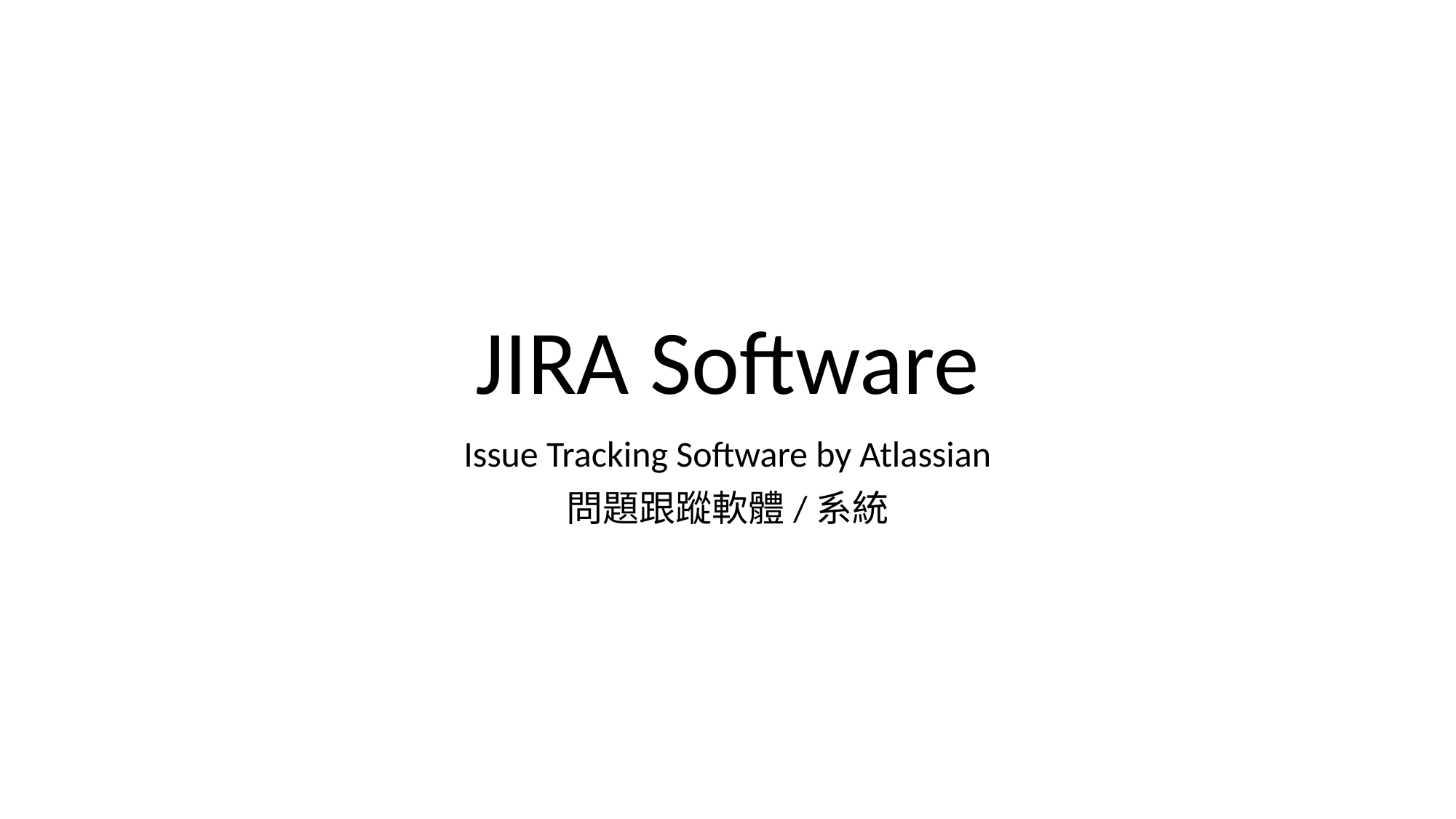

# JIRA Software
Issue Tracking Software by Atlassian
問題跟蹤軟體/系統